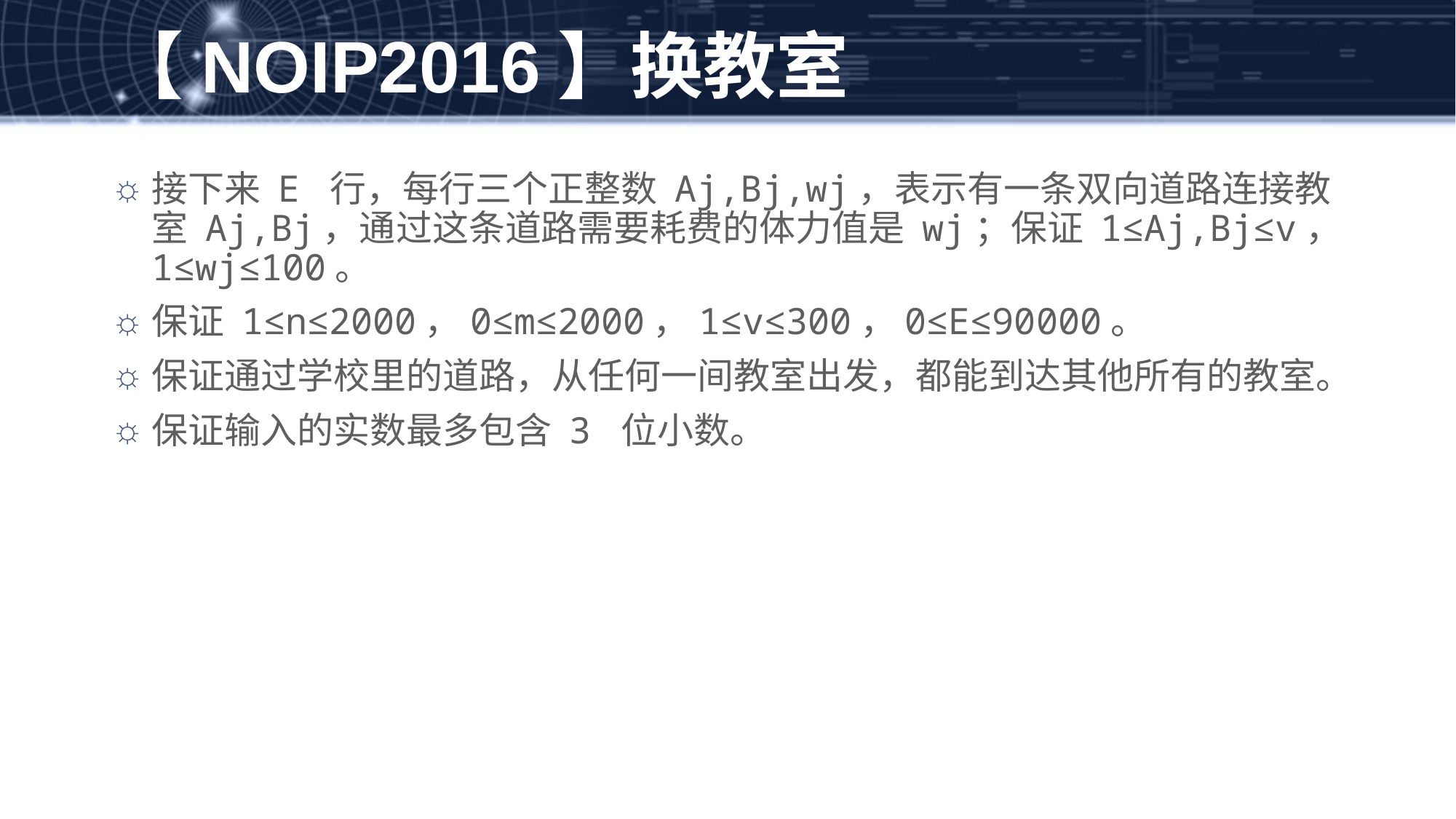

# 【NOIP2016】换教室
接下来 E 行，每行三个正整数 Aj,Bj,wj，表示有一条双向道路连接教室 Aj,Bj，通过这条道路需要耗费的体力值是 wj；保证 1≤Aj,Bj≤v， 1≤wj≤100。
保证 1≤n≤2000，0≤m≤2000，1≤v≤300，0≤E≤90000。
保证通过学校里的道路，从任何一间教室出发，都能到达其他所有的教室。
保证输入的实数最多包含 3 位小数。